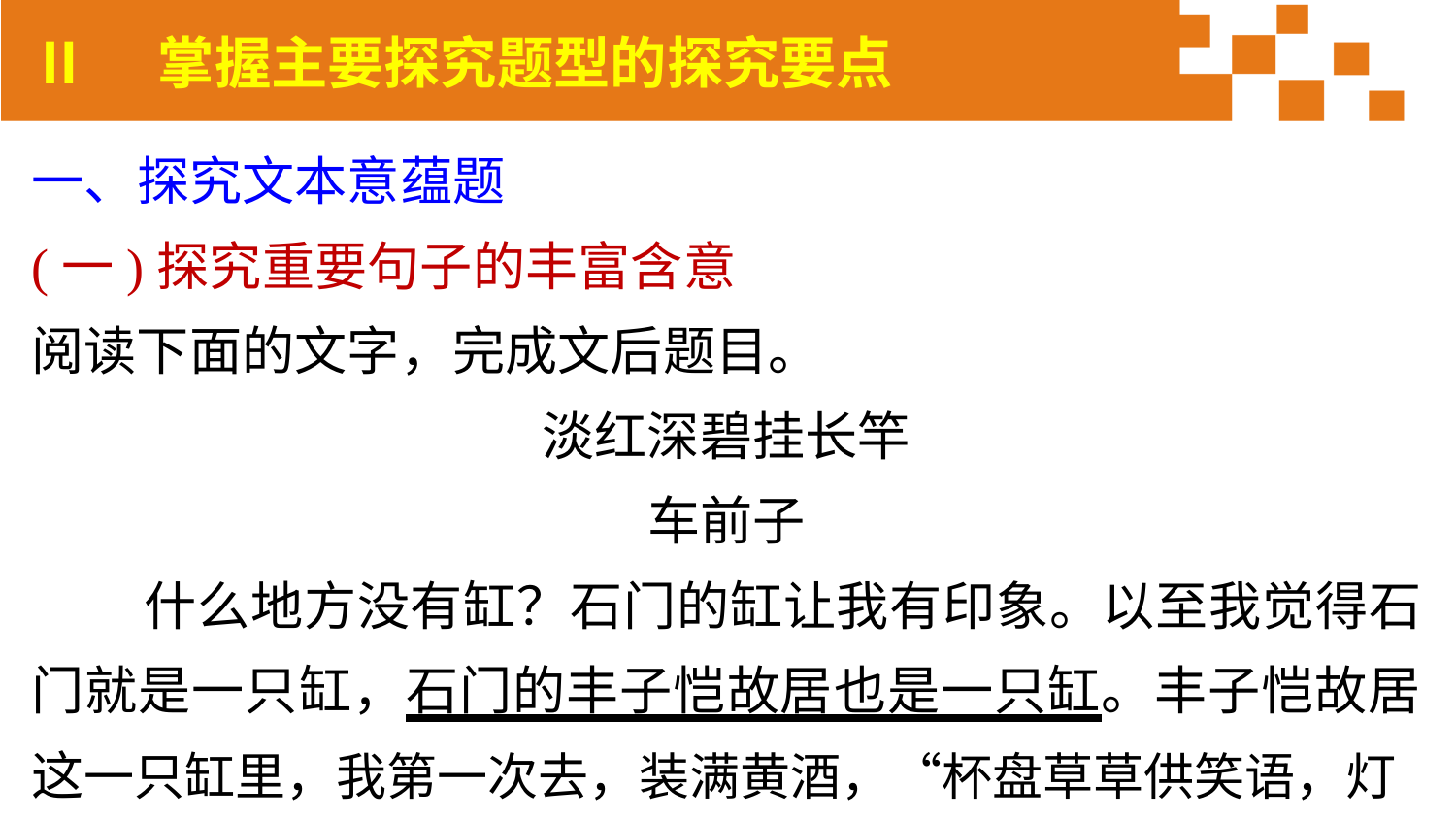

Ⅱ　掌握主要探究题型的探究要点
一、探究文本意蕴题
(一)探究重要句子的丰富含意
阅读下面的文字，完成文后题目。
淡红深碧挂长竿
车前子
        什么地方没有缸？石门的缸让我有印象。以至我觉得石门就是一只缸，石门的丰子恺故居也是一只缸。丰子恺故居这一只缸里，我第一次去，装满黄酒，“杯盘草草供笑语，灯